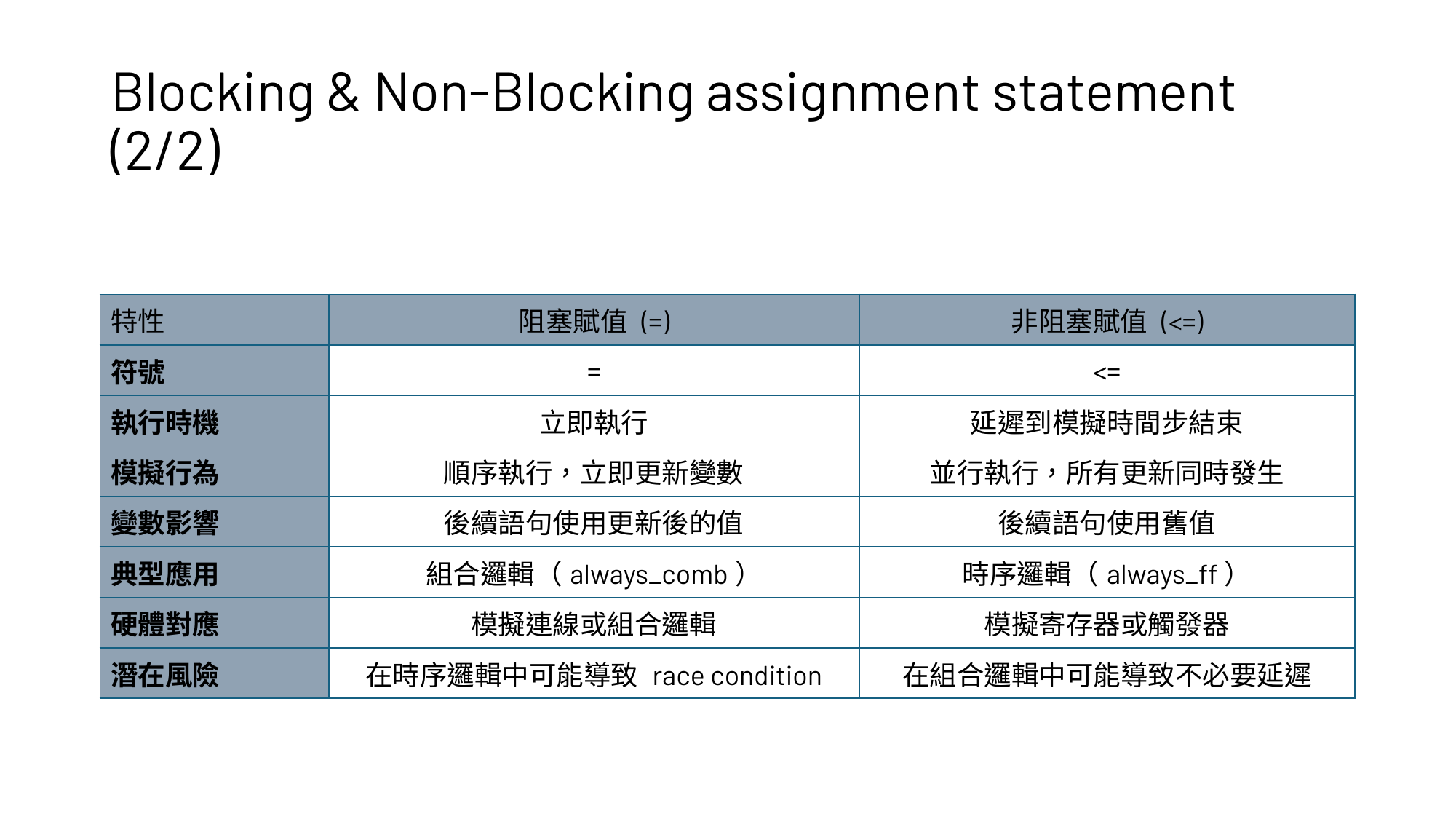

# Blocking & Non-Blocking assignment statement (2/2)
| 特性 | 阻塞賦值 (=) | 非阻塞賦值 (<=) |
| --- | --- | --- |
| 符號 | = | <= |
| 執行時機 | 立即執行 | 延遲到模擬時間步結束 |
| 模擬行為 | 順序執行，立即更新變數 | 並行執行，所有更新同時發生 |
| 變數影響 | 後續語句使用更新後的值 | 後續語句使用舊值 |
| 典型應用 | 組合邏輯（always\_comb） | 時序邏輯（always\_ff） |
| 硬體對應 | 模擬連線或組合邏輯 | 模擬寄存器或觸發器 |
| 潛在風險 | 在時序邏輯中可能導致 race condition | 在組合邏輯中可能導致不必要延遲 |